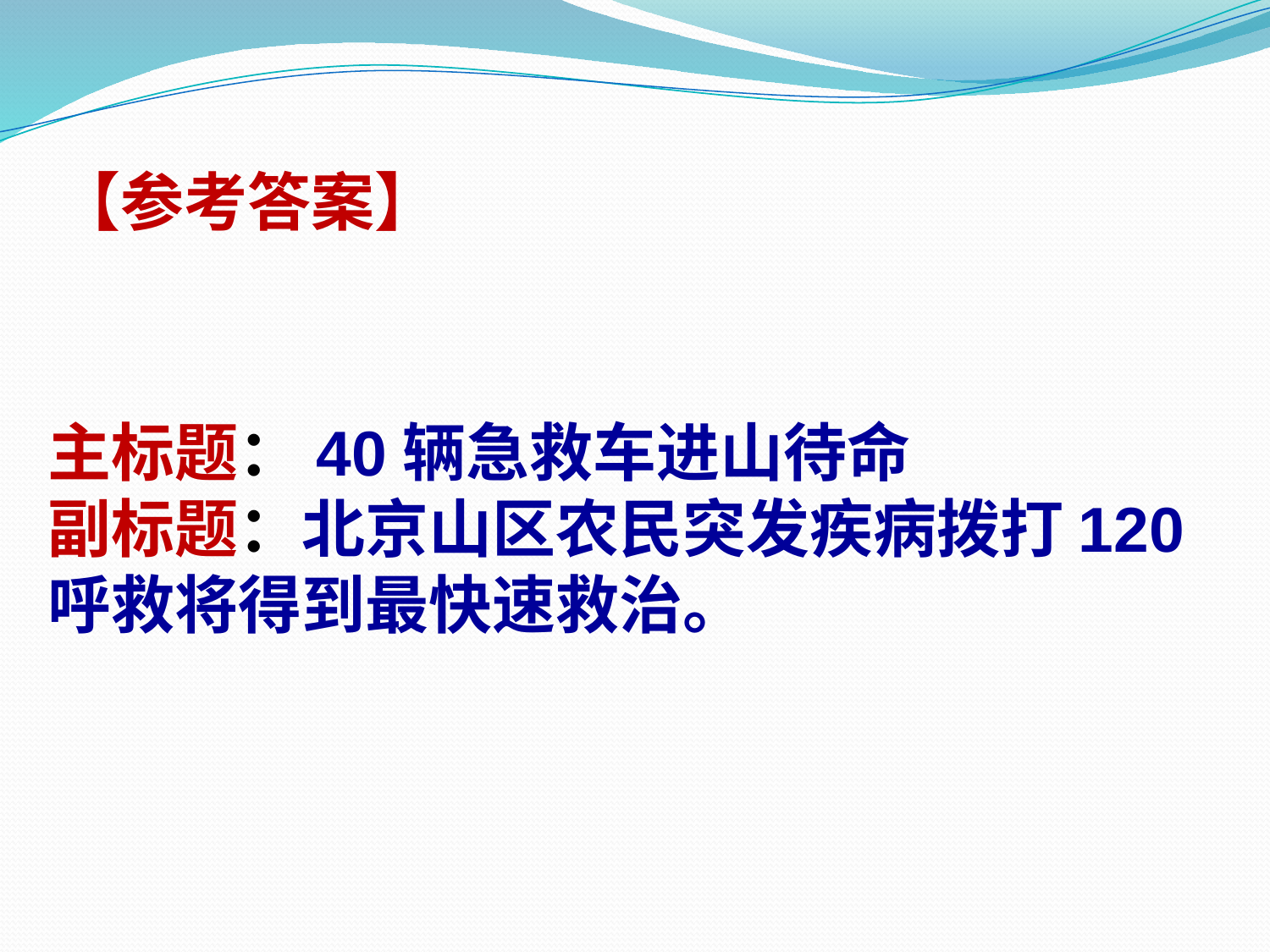

【参考答案】
主标题：40辆急救车进山待命
副标题：北京山区农民突发疾病拨打120呼救将得到最快速救治。